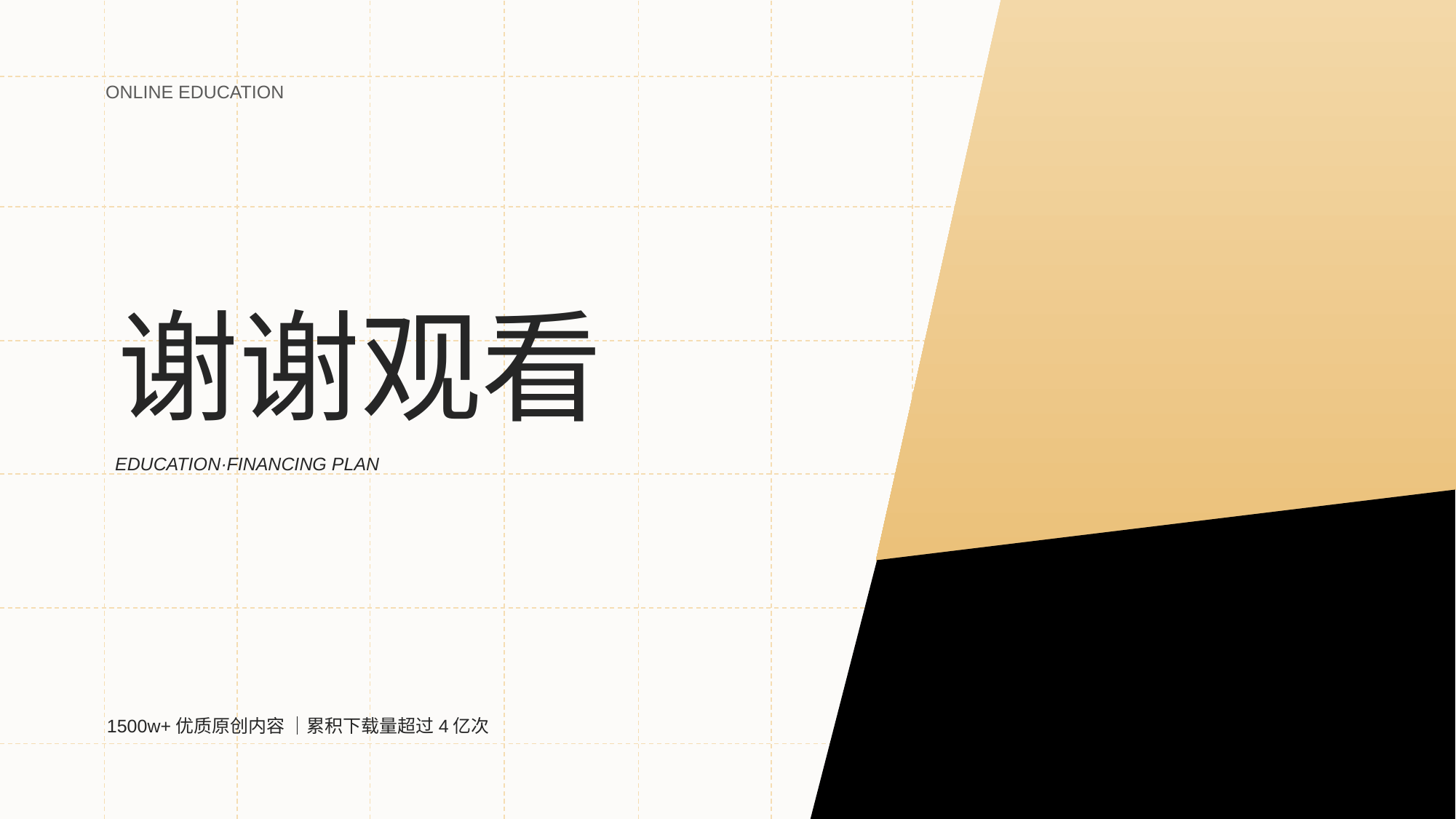

ONLINE EDUCATION
谢谢观看
EDUCATION·FINANCING PLAN
1500w+优质原创内容 ｜累积下载量超过4亿次